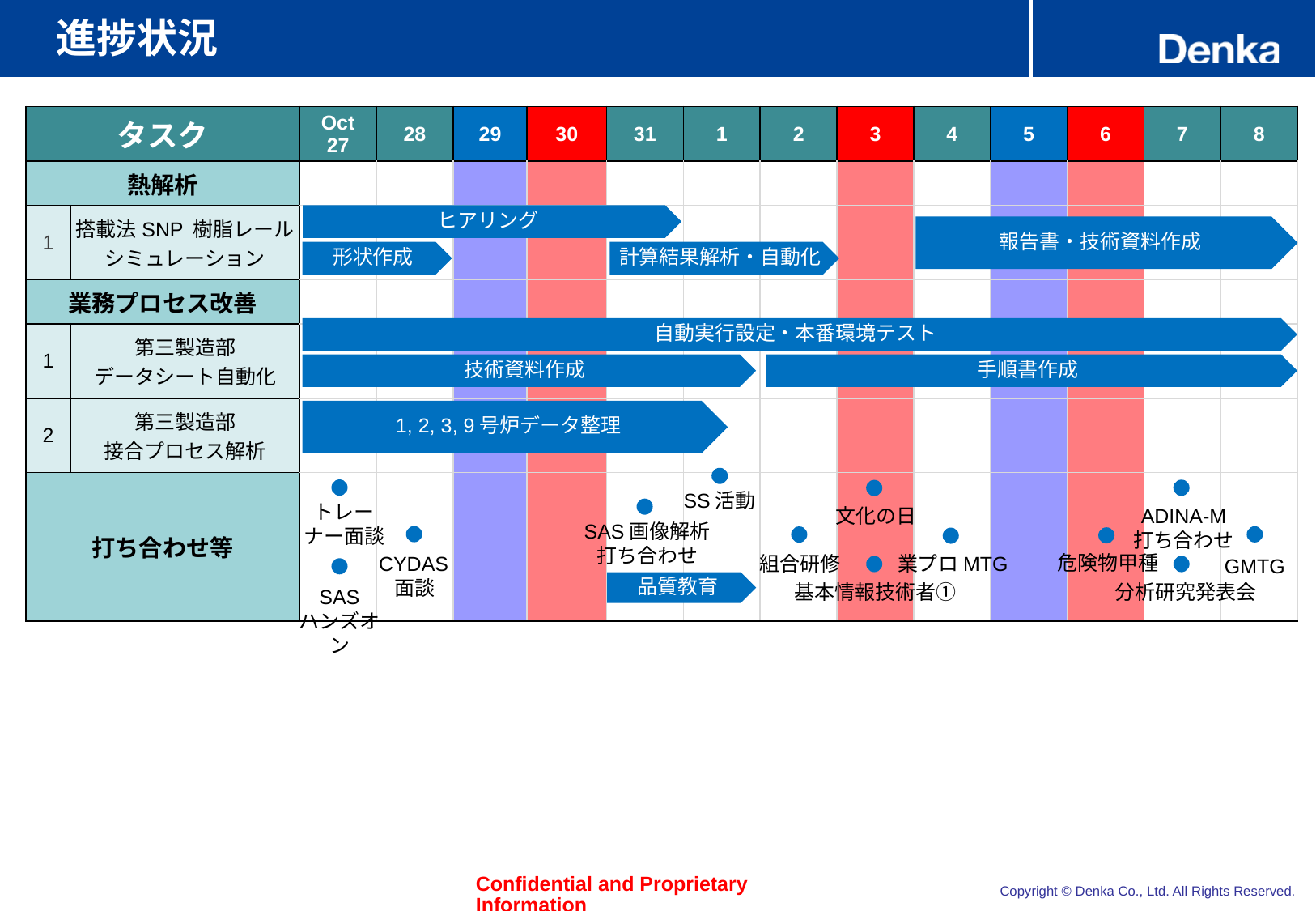

# 進捗状況
| タスク |  | Oct 27 | 28 | 29 | 30 | 31 | 1 | 2 | 3 | 4 | 5 | 6 | 7 | 8 |
| --- | --- | --- | --- | --- | --- | --- | --- | --- | --- | --- | --- | --- | --- | --- |
| 熱解析 |  |  |  |  |  |  |  |  |  |  |  |  |  |  |
| 1 | 搭載法SNP 樹脂レール シミュレーション |  |  |  |  |  |  |  |  |  |  |  |  |  |
| 業務プロセス改善 |  |  |  |  |  |  |  |  |  |  |  |  |  |  |
| 1 | 第三製造部 データシート自動化 |  |  |  |  |  |  |  |  |  |  |  |  |  |
| 2 | 第三製造部 接合プロセス解析 |  |  |  |  |  |  |  |  |  |  |  |  |  |
| 打ち合わせ等 |  |  |  |  |  |  |  |  |  |  |  |  |  |  |
ヒアリング
報告書・技術資料作成
形状作成
計算結果解析・自動化
自動実行設定・本番環境テスト
技術資料作成
手順書作成
1, 2, 3, 9号炉データ整理

SS活動
トレーナー面談
文化の日
ADINA-M
打ち合わせ

SAS画像解析
打ち合わせ

危険物甲種
組合研修
業プロMTG
CYDAS面談
GMTG

品質教育
基本情報技術者①
分析研究発表会
SAS
ハンズオン